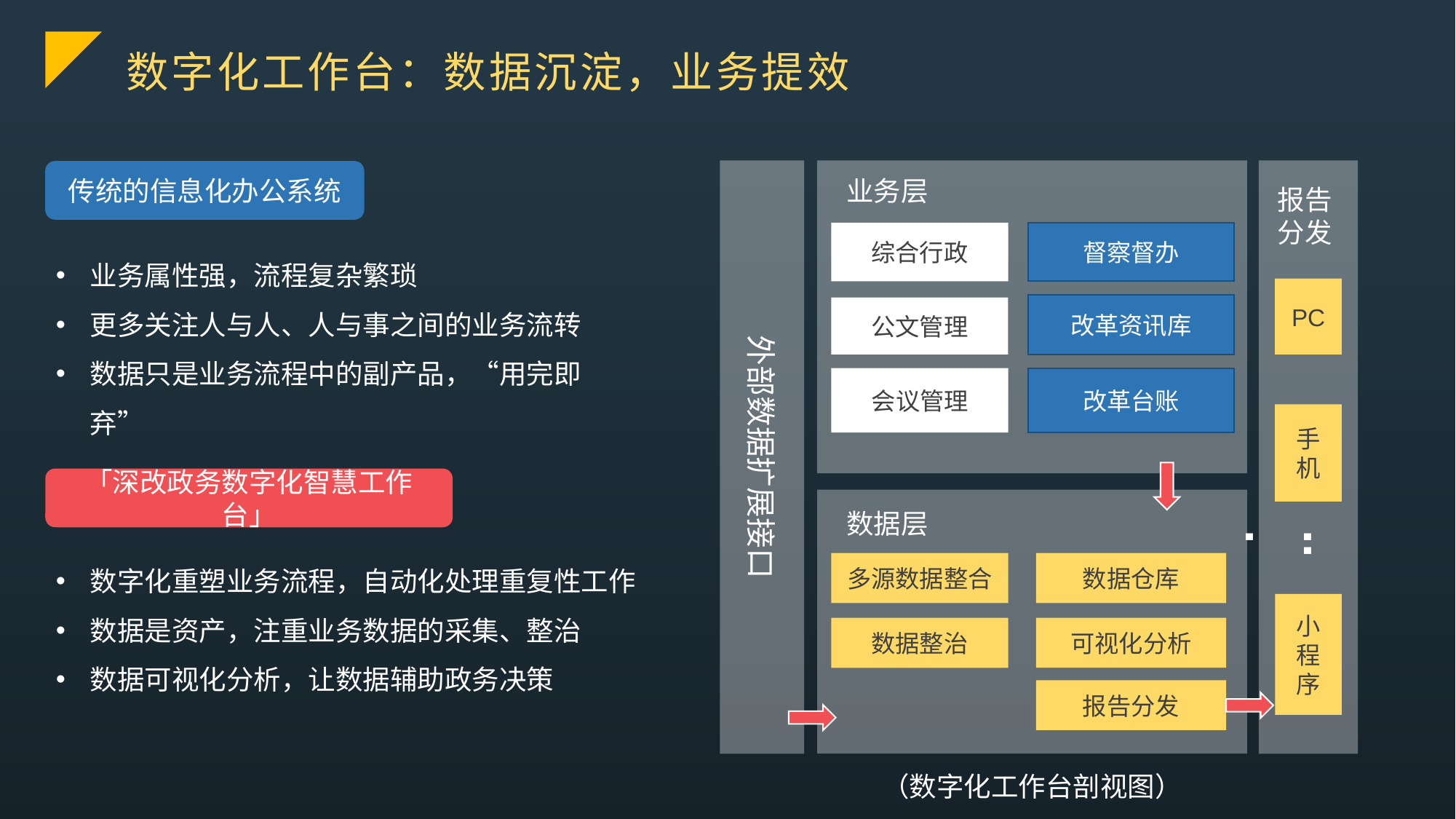

# 数字化工作台：数据沉淀，业务提效
外部数据扩展接口

传统的信息化办公系统
业务层
报告分发
综合行政
督察督办
业务属性强，流程复杂繁琐
更多关注人与人、人与事之间的业务流转
数据只是业务流程中的副产品，“用完即弃”
PC
改革资讯库
公文管理
会议管理
改革台账
手机
「深改政务数字化智慧工作台」

数据层
...
数字化重塑业务流程，自动化处理重复性工作
数据是资产，注重业务数据的采集、整治
数据可视化分析，让数据辅助政务决策
多源数据整合
数据仓库
小程序
数据整治
可视化分析
报告分发

（数字化工作台剖视图）